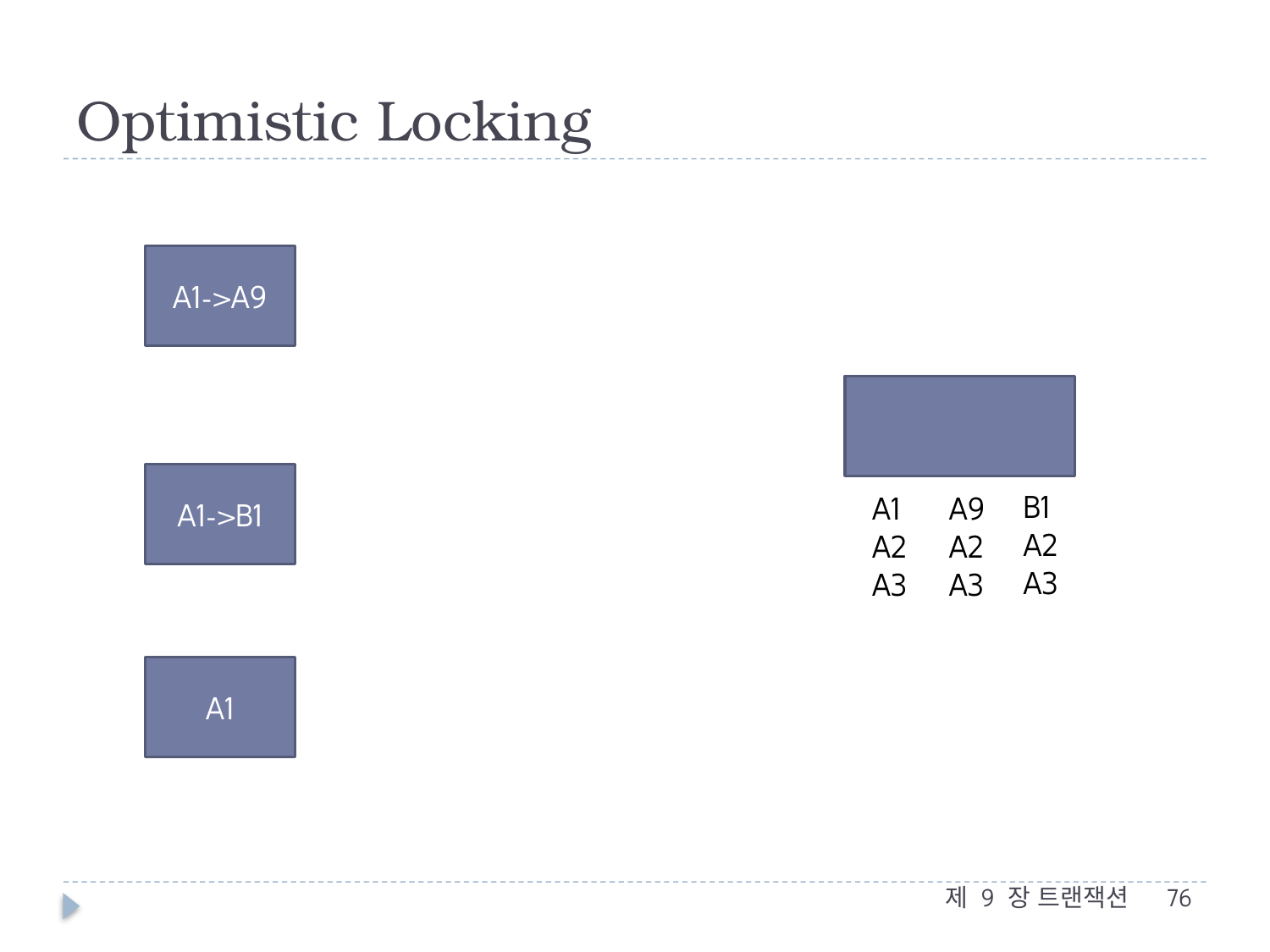

# Optimistic Locking
A1->A9

A1->B1
B1
A2
A3
A1
A2
A3
A9
A2
A3
A1
제 9 장 트랜잭션
76